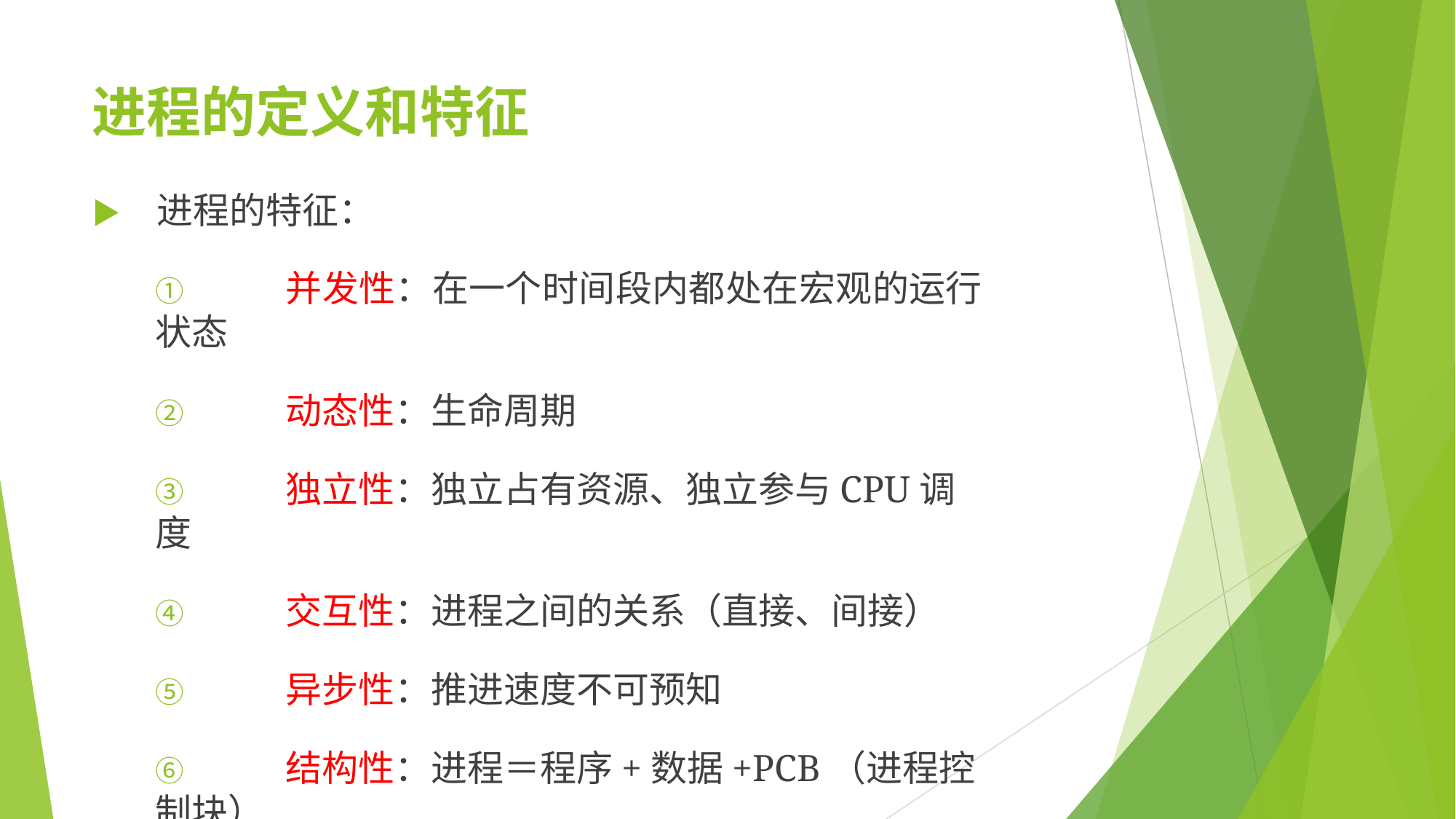

# 进程的定义和特征
▶	进程的特征：

①	并发性：在一个时间段内都处在宏观的运行状态

②	动态性：生命周期

③	独立性：独立占有资源、独立参与CPU调度

④	交互性：进程之间的关系（直接、间接）

⑤	异步性：推进速度不可预知

⑥	结构性：进程＝程序+数据+PCB（进程控制块）